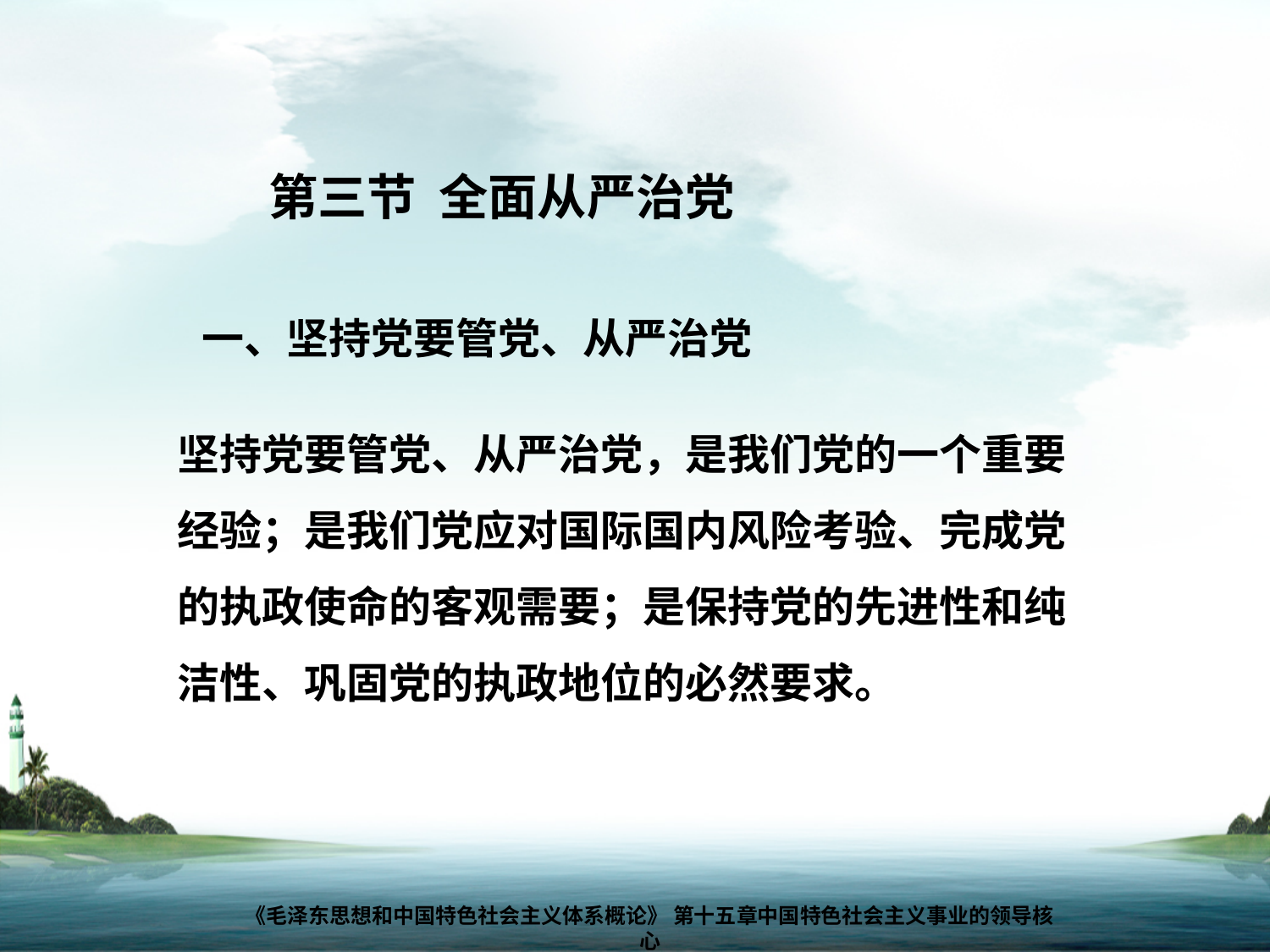

第三节  全面从严治党
一、坚持党要管党、从严治党
坚持党要管党、从严治党，是我们党的一个重要经验；是我们党应对国际国内风险考验、完成党的执政使命的客观需要；是保持党的先进性和纯洁性、巩固党的执政地位的必然要求。
《毛泽东思想和中国特色社会主义体系概论》 第十五章中国特色社会主义事业的领导核心